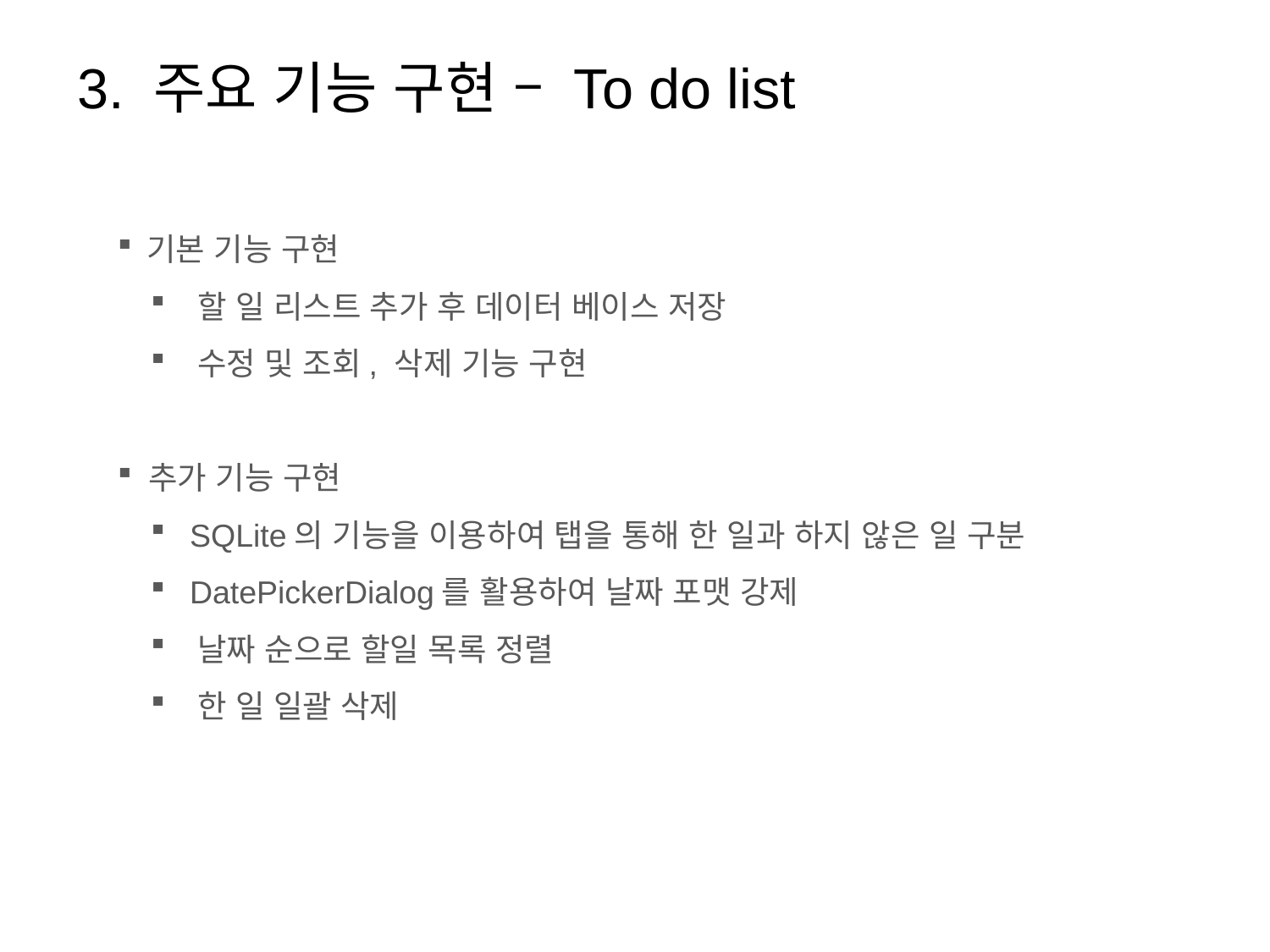

3. 주요 기능 구현 – To do list

 기본 기능 구현
 할 일 리스트 추가 후 데이터 베이스 저장
 수정 및 조회, 삭제 기능 구현

 추가 기능 구현
 SQLite의 기능을 이용하여 탭을 통해 한 일과 하지 않은 일 구분
 DatePickerDialog를 활용하여 날짜 포맷 강제
 날짜 순으로 할일 목록 정렬
 한 일 일괄 삭제